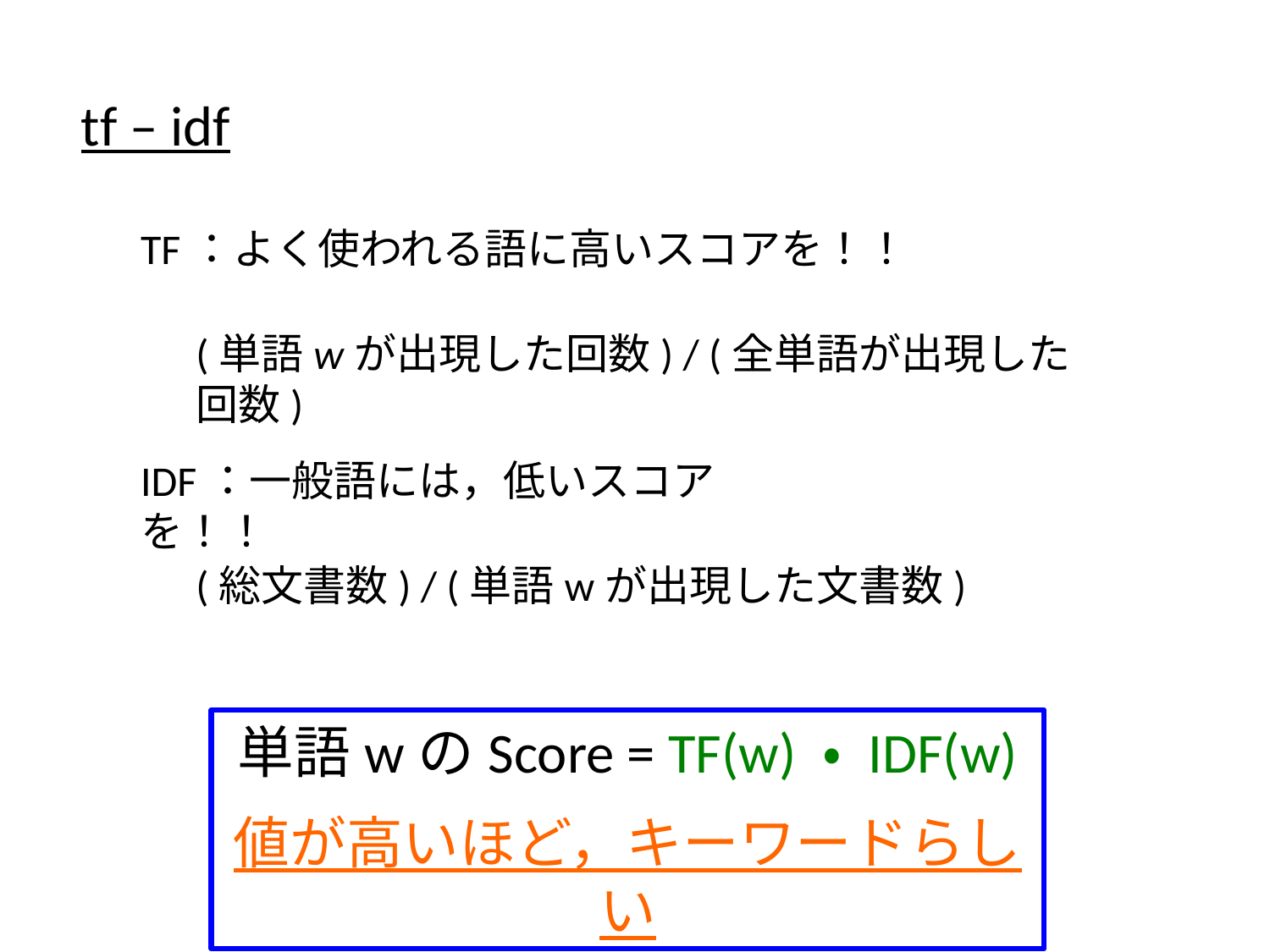

tf – idf
TF：よく使われる語に高いスコアを！！
(単語wが出現した回数) / (全単語が出現した回数)
IDF：一般語には，低いスコアを！！
(総文書数) / (単語wが出現した文書数)
単語wのScore = TF(w) ・ IDF(w)

値が高いほど，キーワードらしい